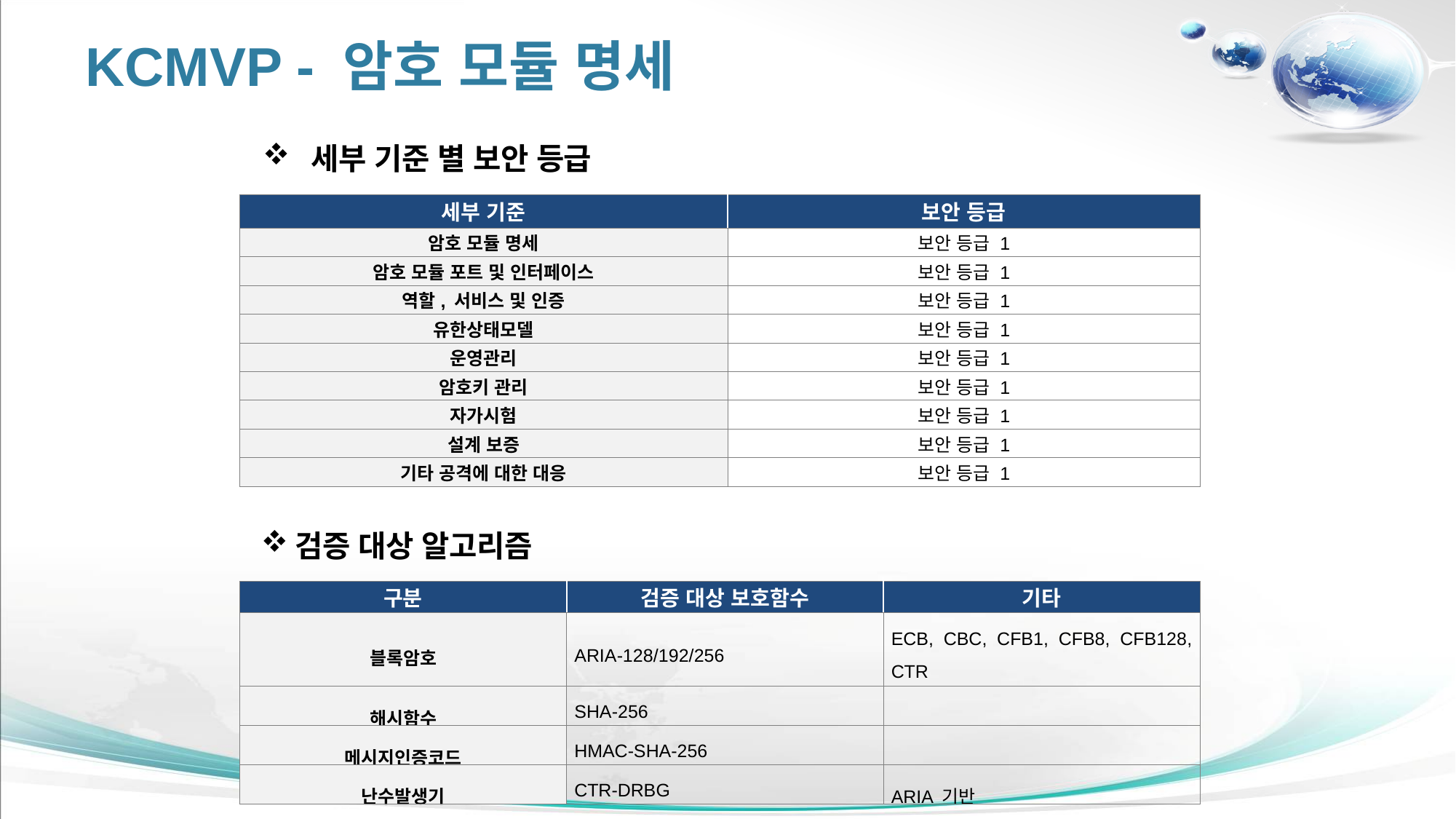

# KCMVP - 암호 모듈 명세
 세부 기준 별 보안 등급
| 세부 기준 | 보안 등급 |
| --- | --- |
| 암호 모듈 명세 | 보안 등급 1 |
| 암호 모듈 포트 및 인터페이스 | 보안 등급 1 |
| 역할, 서비스 및 인증 | 보안 등급 1 |
| 유한상태모델 | 보안 등급 1 |
| 운영관리 | 보안 등급 1 |
| 암호키 관리 | 보안 등급 1 |
| 자가시험 | 보안 등급 1 |
| 설계 보증 | 보안 등급 1 |
| 기타 공격에 대한 대응 | 보안 등급 1 |
검증 대상 알고리즘
| 구분 | 검증 대상 보호함수 | 기타 |
| --- | --- | --- |
| 블록암호 | ARIA-128/192/256 | ECB, CBC, CFB1, CFB8, CFB128, CTR |
| 해시함수 | SHA-256 |  |
| 메시지인증코드 | HMAC-SHA-256 |  |
| 난수발생기 | CTR-DRBG | ARIA 기반 |